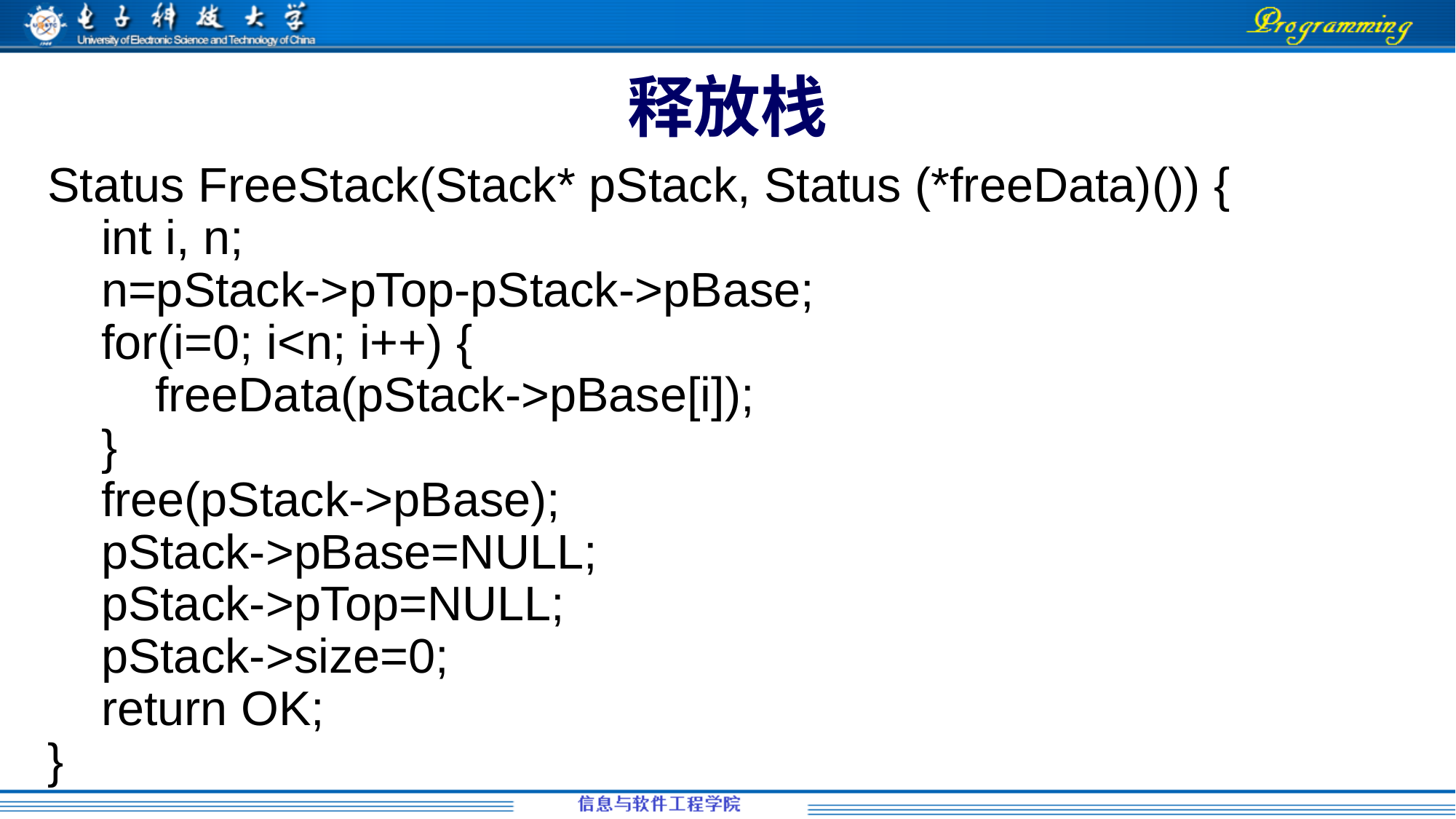

# 释放栈
Status FreeStack(Stack* pStack, Status (*freeData)()) {
    int i, n;
    n=pStack->pTop-pStack->pBase;
    for(i=0; i<n; i++) {
        freeData(pStack->pBase[i]);
    }
    free(pStack->pBase);
    pStack->pBase=NULL;
    pStack->pTop=NULL;
    pStack->size=0;
    return OK;
}